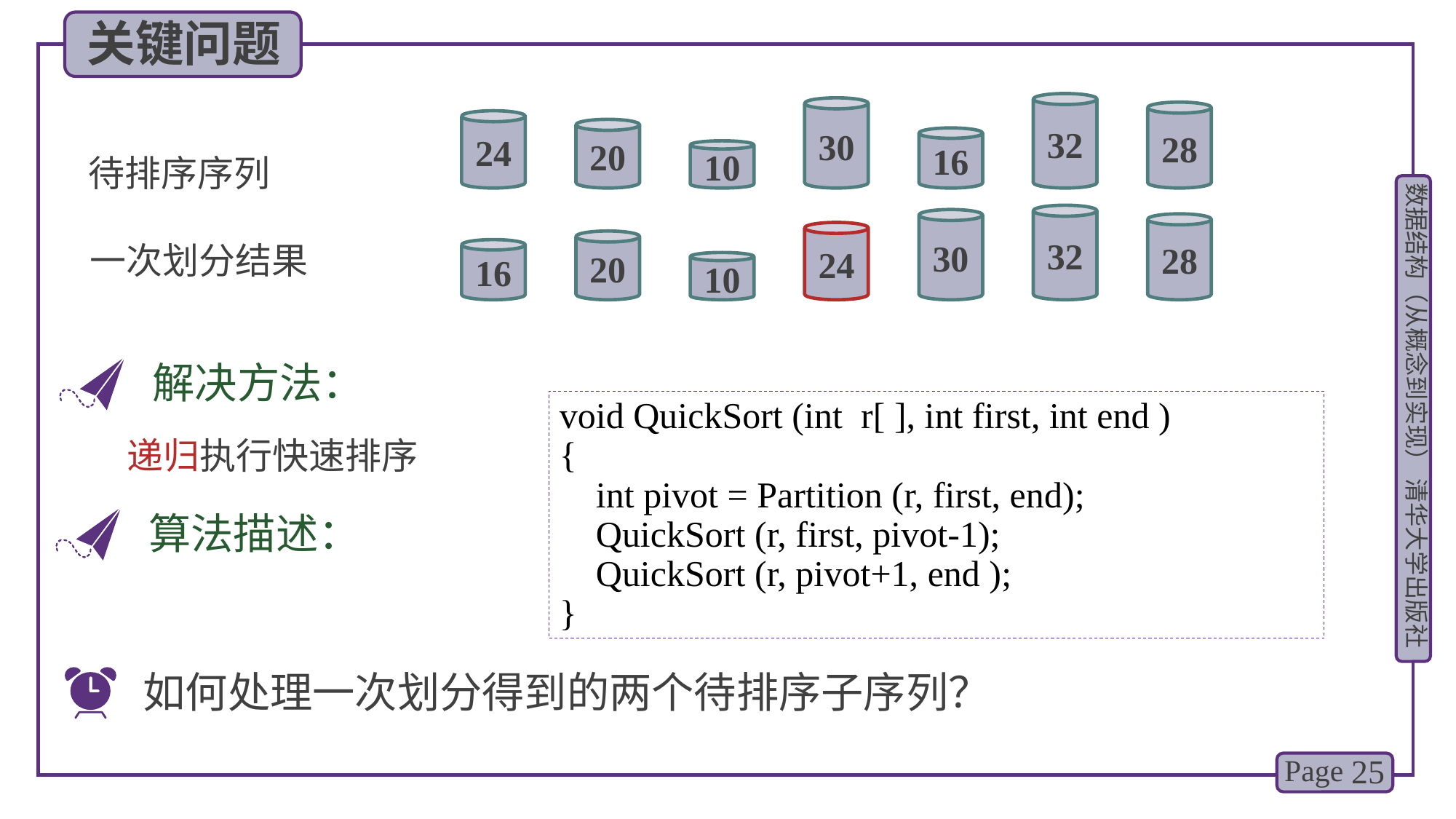

关键问题

32
30
28
24
20
16
10
待排序序列
32
30
28
24
20
一次划分结果
16
10
解决方法：

void QuickSort (int  r[ ], int first, int end )
{
    int pivot = Partition (r, first, end);
    QuickSort (r, first, pivot-1);
    QuickSort (r, pivot+1, end );
}
递归执行快速排序

算法描述：

如何处理一次划分得到的两个待排序子序列？